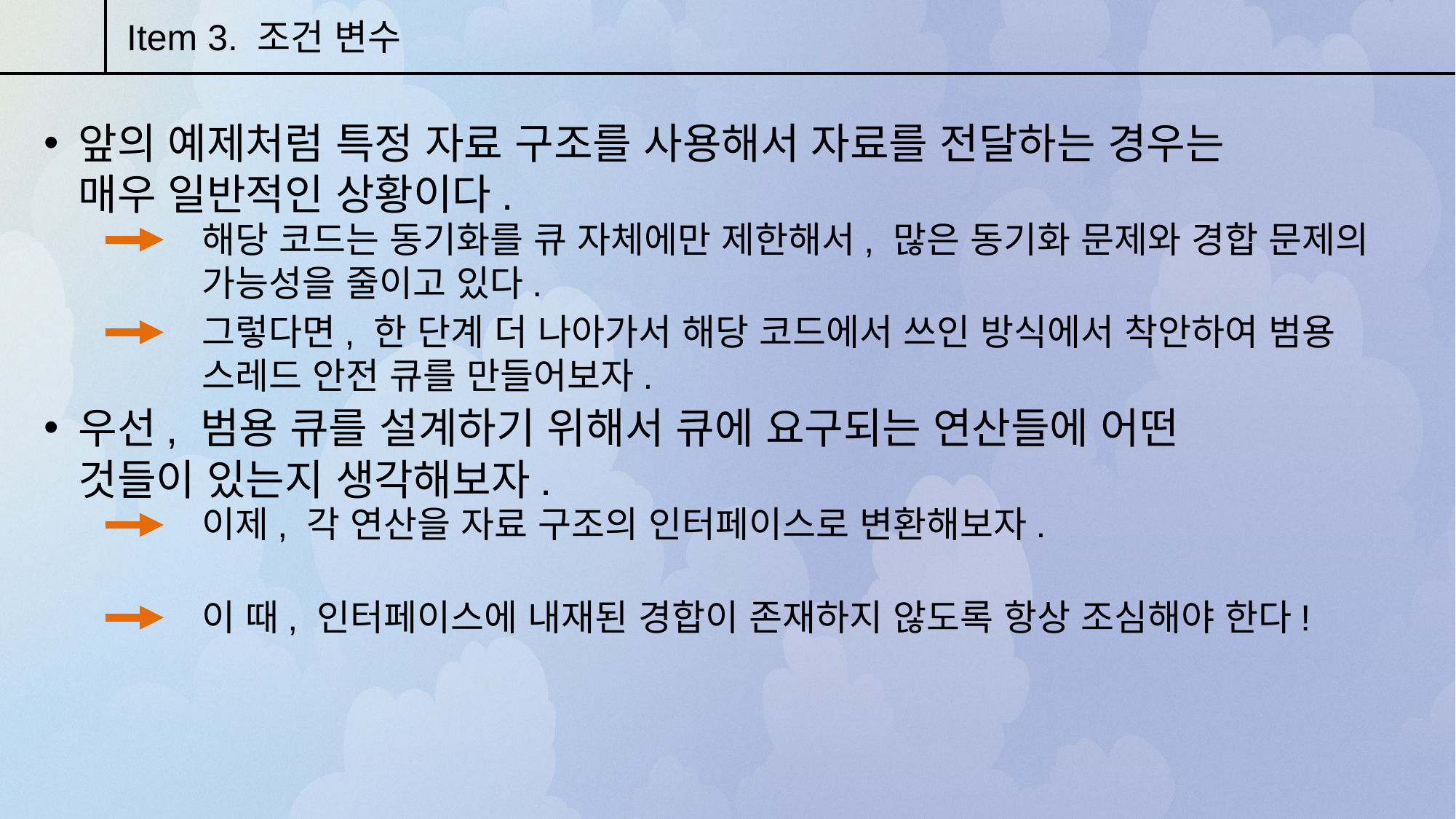

Item 3. 조건 변수
앞의 예제처럼 특정 자료 구조를 사용해서 자료를 전달하는 경우는 매우 일반적인 상황이다.
해당 코드는 동기화를 큐 자체에만 제한해서, 많은 동기화 문제와 경합 문제의 가능성을 줄이고 있다.
그렇다면, 한 단계 더 나아가서 해당 코드에서 쓰인 방식에서 착안하여 범용 스레드 안전 큐를 만들어보자.
우선, 범용 큐를 설계하기 위해서 큐에 요구되는 연산들에 어떤 것들이 있는지 생각해보자.
이제, 각 연산을 자료 구조의 인터페이스로 변환해보자.
이 때, 인터페이스에 내재된 경합이 존재하지 않도록 항상 조심해야 한다!